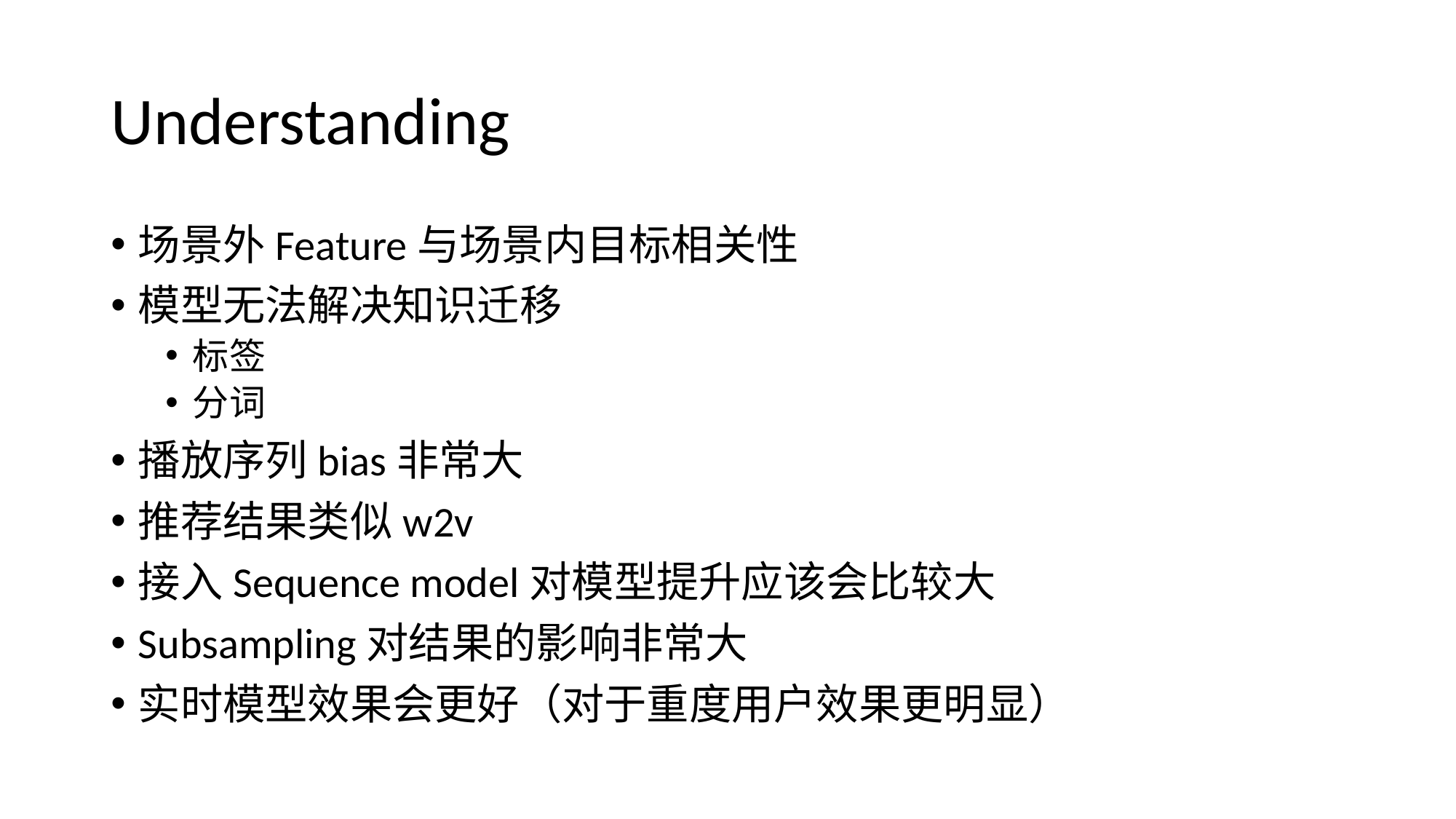

# Understanding
场景外Feature与场景内目标相关性
模型无法解决知识迁移
标签
分词
播放序列bias非常大
推荐结果类似w2v
接入Sequence model对模型提升应该会比较大
Subsampling对结果的影响非常大
实时模型效果会更好（对于重度用户效果更明显）